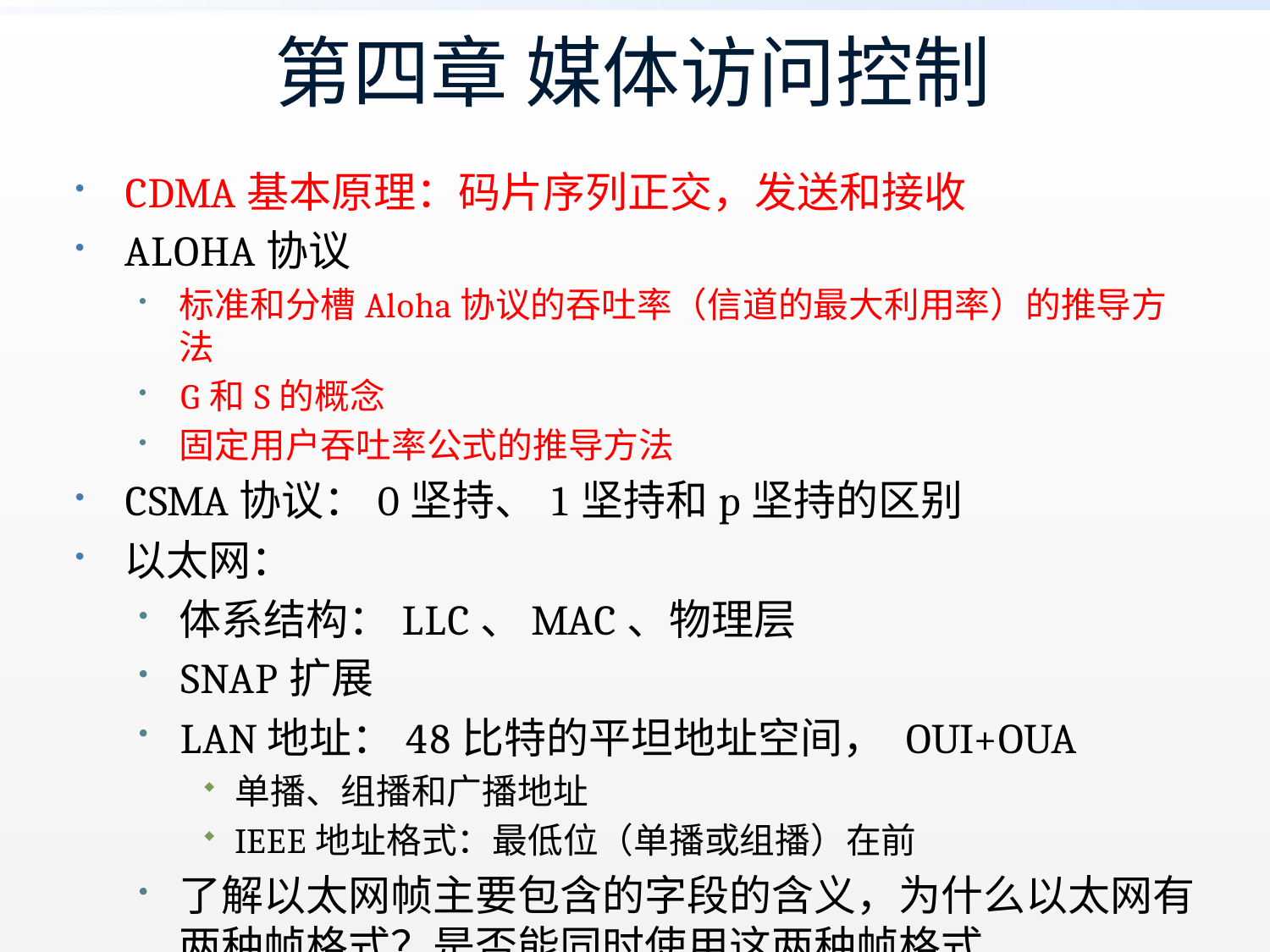

# 第四章 媒体访问控制
CDMA基本原理：码片序列正交，发送和接收
ALOHA协议
标准和分槽Aloha协议的吞吐率（信道的最大利用率）的推导方法
G和S的概念
固定用户吞吐率公式的推导方法
CSMA协议：0坚持、1坚持和p坚持的区别
以太网：
体系结构：LLC、MAC、物理层
SNAP扩展
LAN地址：48比特的平坦地址空间， OUI+OUA
单播、组播和广播地址
IEEE地址格式：最低位（单播或组播）在前
了解以太网帧主要包含的字段的含义，为什么以太网有两种帧格式？是否能同时使用这两种帧格式